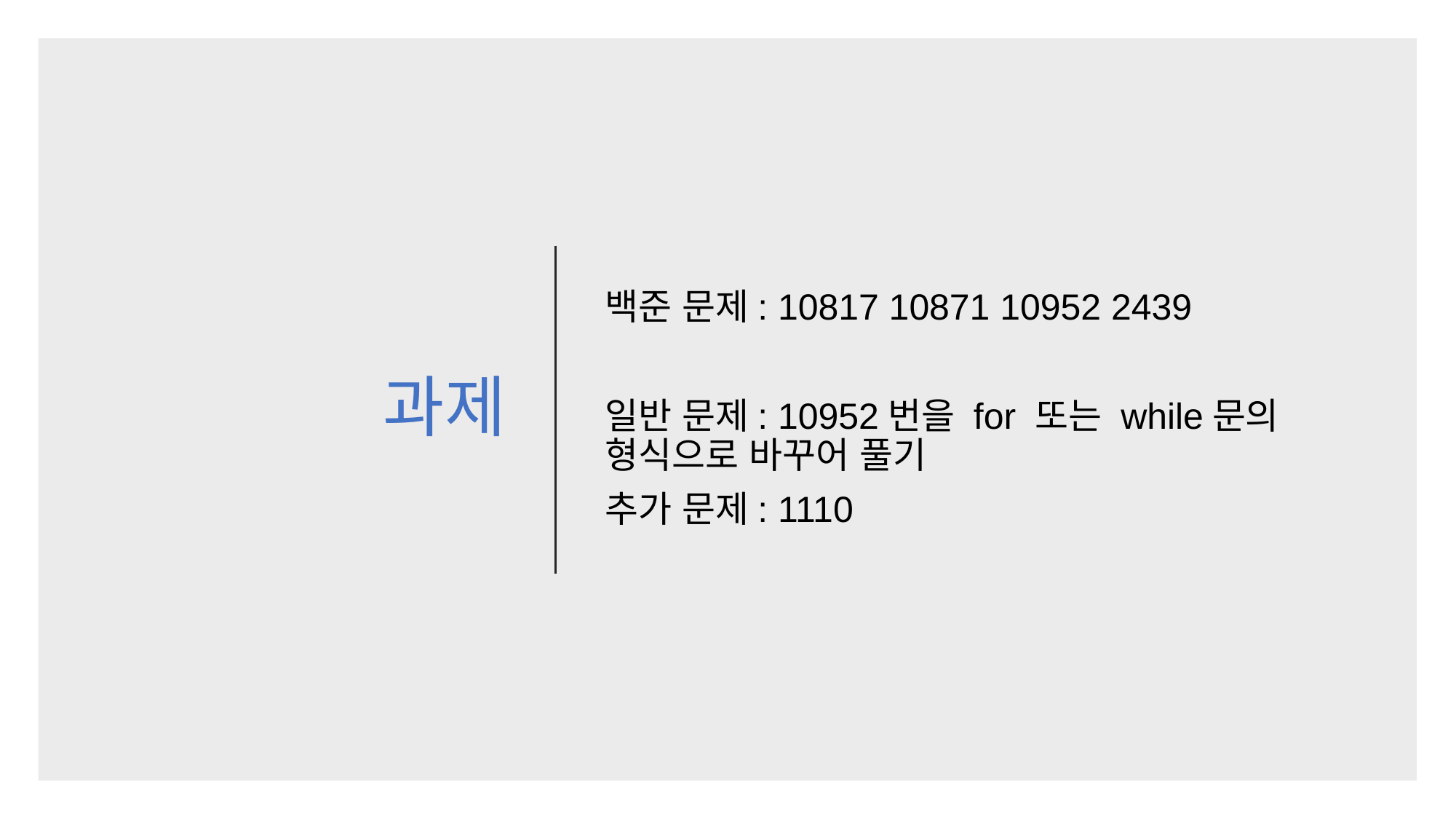

# 과제
백준 문제: 10817 10871 10952 2439

일반 문제: 10952번을 for 또는 while문의 형식으로 바꾸어 풀기
추가 문제: 1110